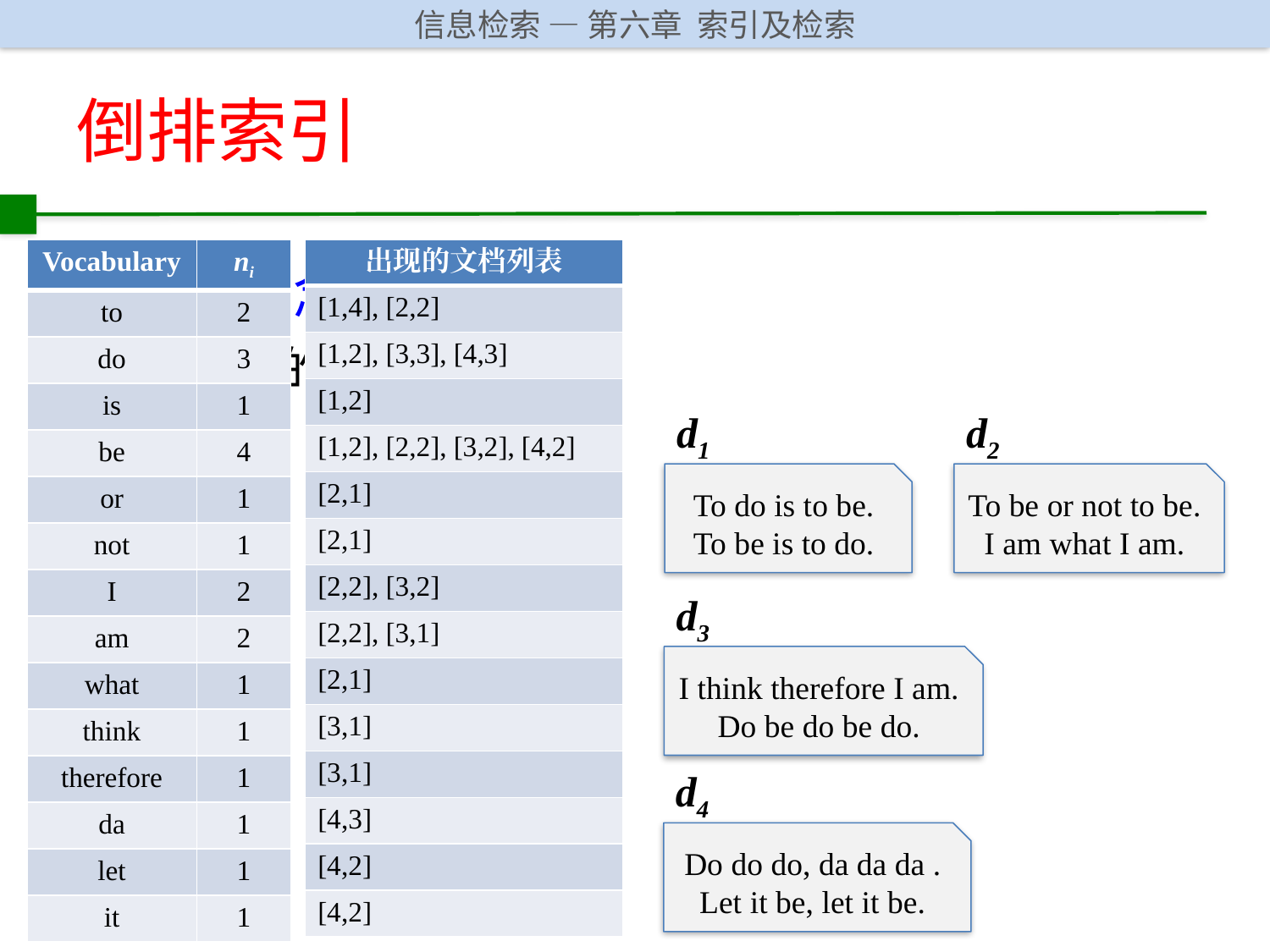

# 倒排索引
| Vocabulary | ni |
| --- | --- |
| to | 2 |
| do | 3 |
| is | 1 |
| be | 4 |
| or | 1 |
| not | 1 |
| I | 2 |
| am | 2 |
| what | 1 |
| think | 1 |
| therefore | 1 |
| da | 1 |
| let | 1 |
| it | 1 |
基本概念
基本的倒排索引
| 出现的文档列表 |
| --- |
| [1,4], [2,2] |
| [1,2], [3,3], [4,3] |
| [1,2] |
| [1,2], [2,2], [3,2], [4,2] |
| [2,1] |
| [2,1] |
| [2,2], [3,2] |
| [2,2], [3,1] |
| [2,1] |
| [3,1] |
| [3,1] |
| [4,3] |
| [4,2] |
| [4,2] |
d1
d2
To do is to be.
To be is to do.
To be or not to be. I am what I am.
d3
I think therefore I am. Do be do be do.
d4
Do do do, da da da . Let it be, let it be.